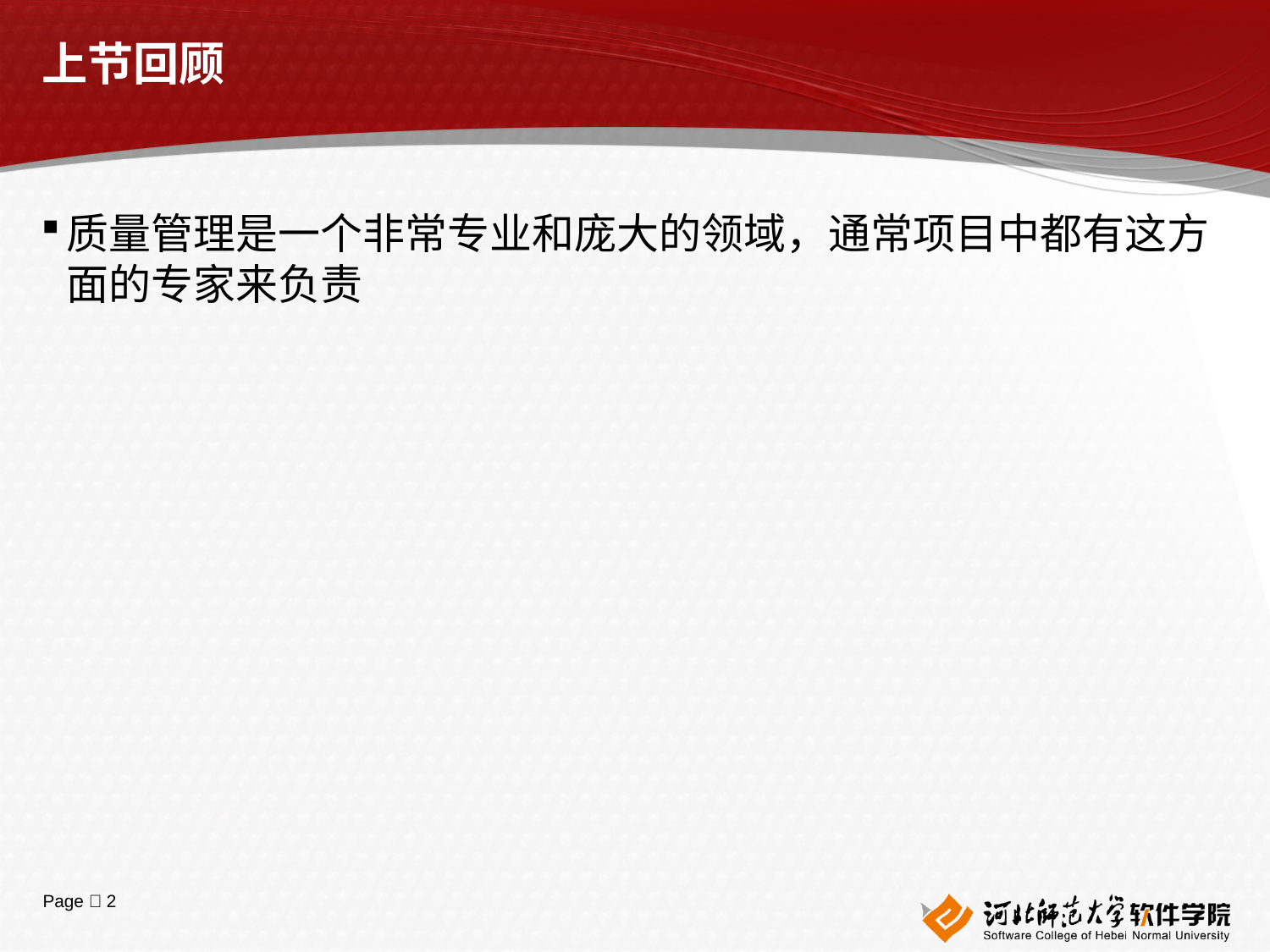

# 上节回顾
质量管理是一个非常专业和庞大的领域，通常项目中都有这方面的专家来负责